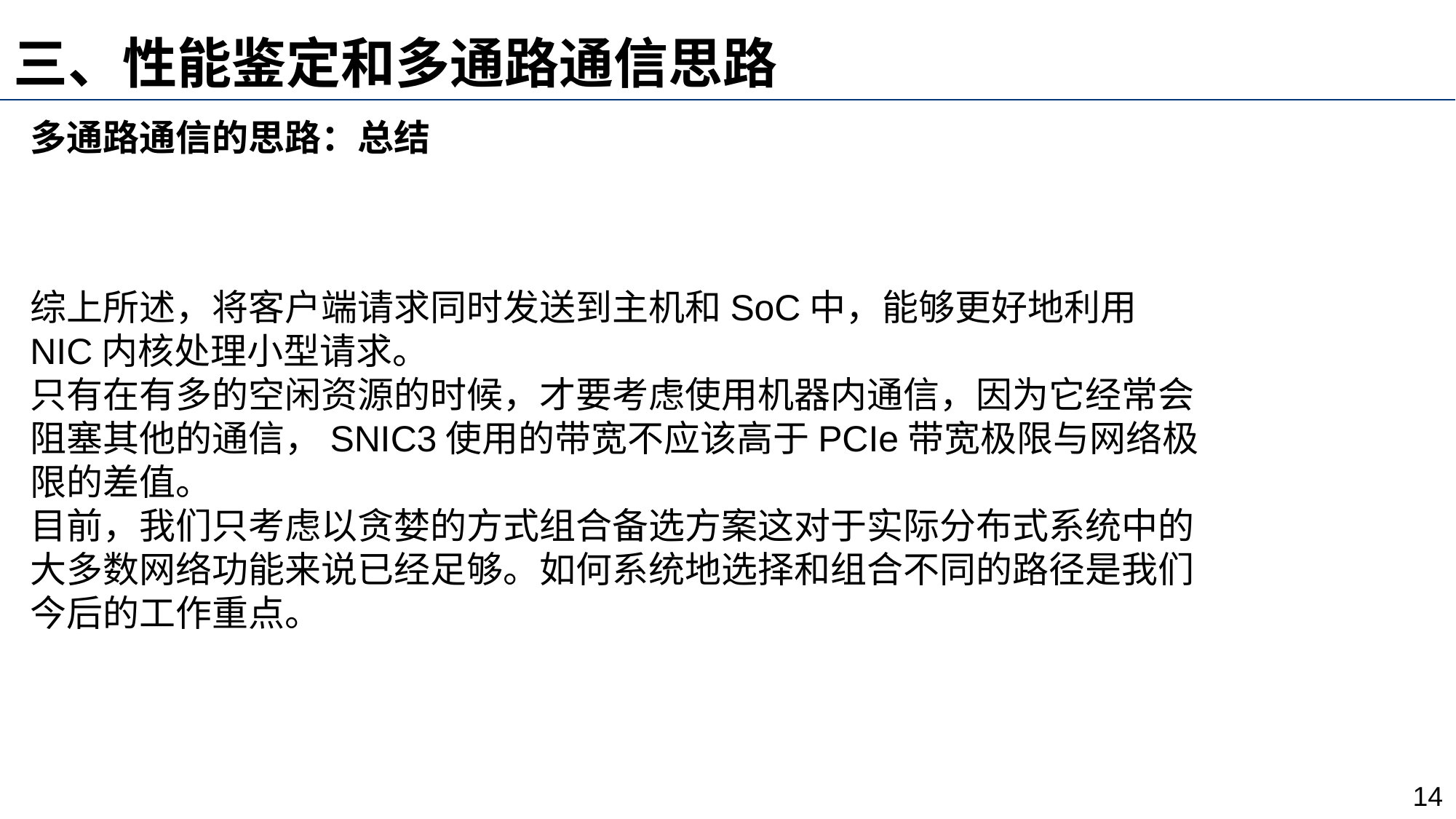

三、性能鉴定和多通路通信思路
多通路通信的思路：总结
综上所述，将客户端请求同时发送到主机和SoC中，能够更好地利用NIC内核处理小型请求。
只有在有多的空闲资源的时候，才要考虑使用机器内通信，因为它经常会阻塞其他的通信，SNIC3使用的带宽不应该高于PCIe带宽极限与网络极限的差值。
目前，我们只考虑以贪婪的方式组合备选方案这对于实际分布式系统中的大多数网络功能来说已经足够。如何系统地选择和组合不同的路径是我们今后的工作重点。
14